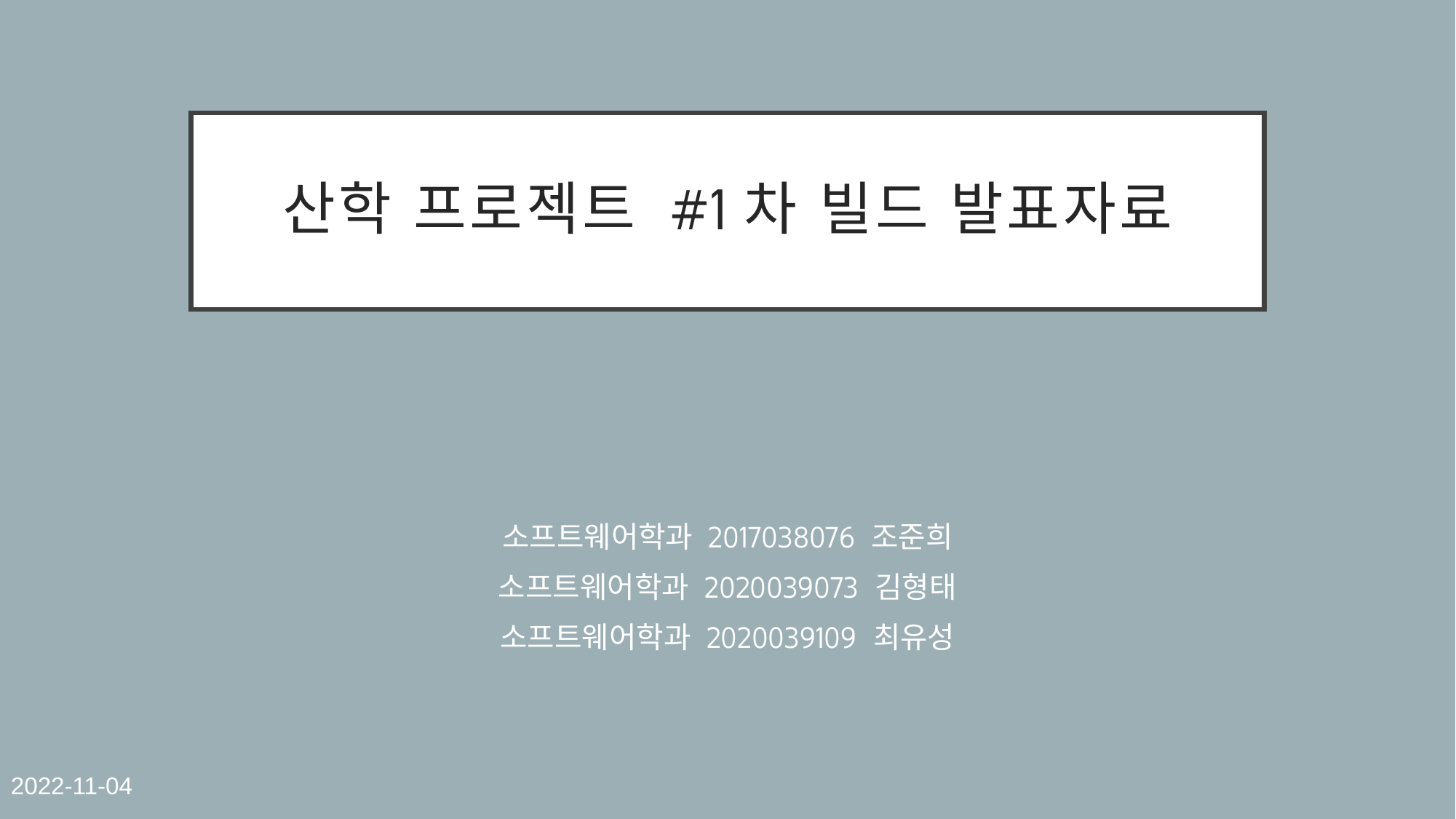

# 산학 프로젝트 #1차 빌드 발표자료
소프트웨어학과 2017038076 조준희
소프트웨어학과 2020039073 김형태
소프트웨어학과 2020039109 최유성

2022-11-04